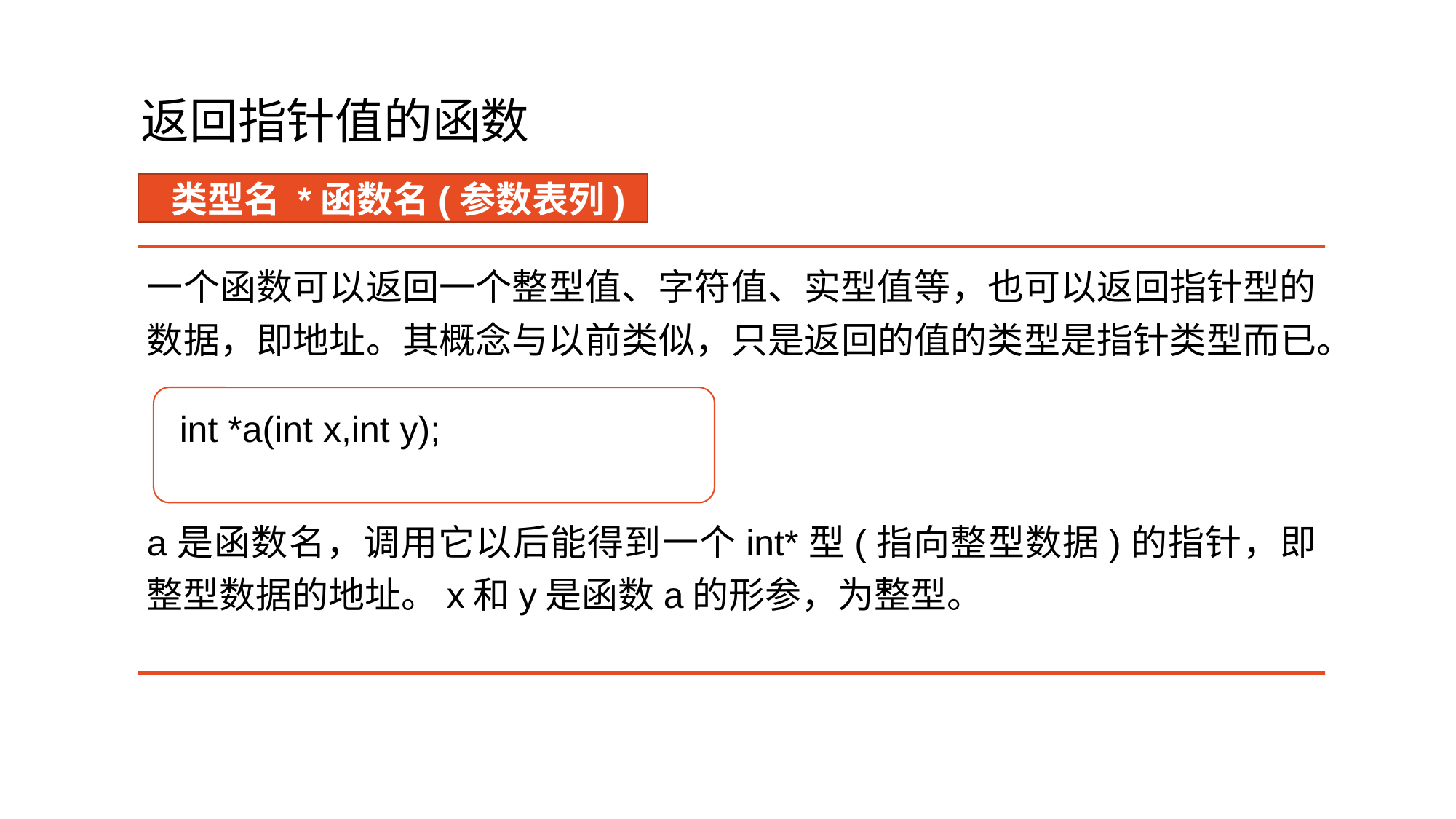

# 返回指针值的函数
类型名 *函数名(参数表列)
一个函数可以返回一个整型值、字符值、实型值等，也可以返回指针型的数据，即地址。其概念与以前类似，只是返回的值的类型是指针类型而已。

a是函数名，调用它以后能得到一个int*型(指向整型数据)的指针，即整型数据的地址。x和y是函数a的形参，为整型。
int *a(int x,int y);